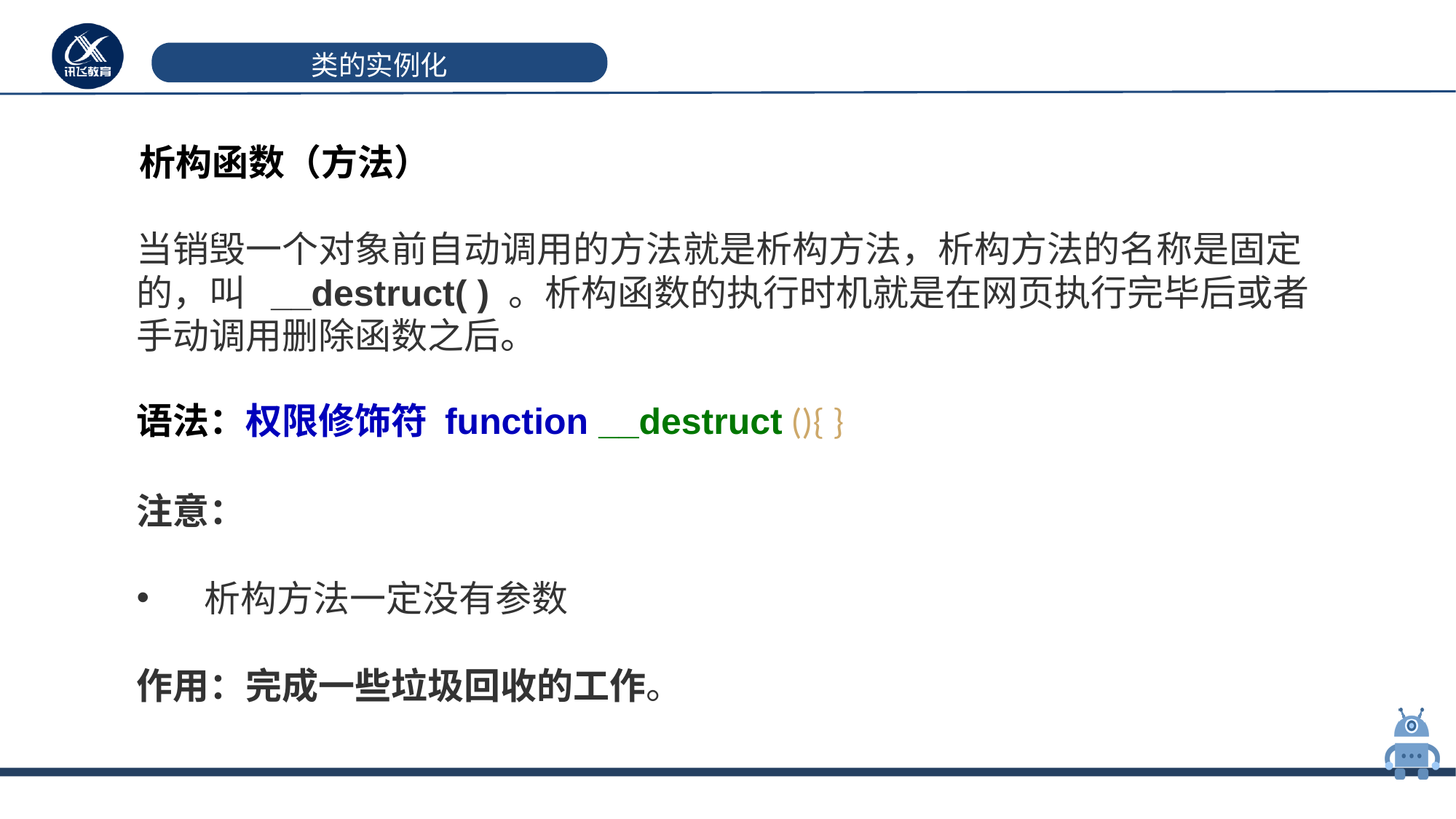

# 类的实例化
析构函数（方法）
当销毁一个对象前自动调用的方法就是析构方法，析构方法的名称是固定的，叫  __destruct( ) 。析构函数的执行时机就是在网页执行完毕后或者手动调用删除函数之后。
语法：权限修饰符 function __destruct (){ }
注意：

    析构方法一定没有参数

作用：完成一些垃圾回收的工作。